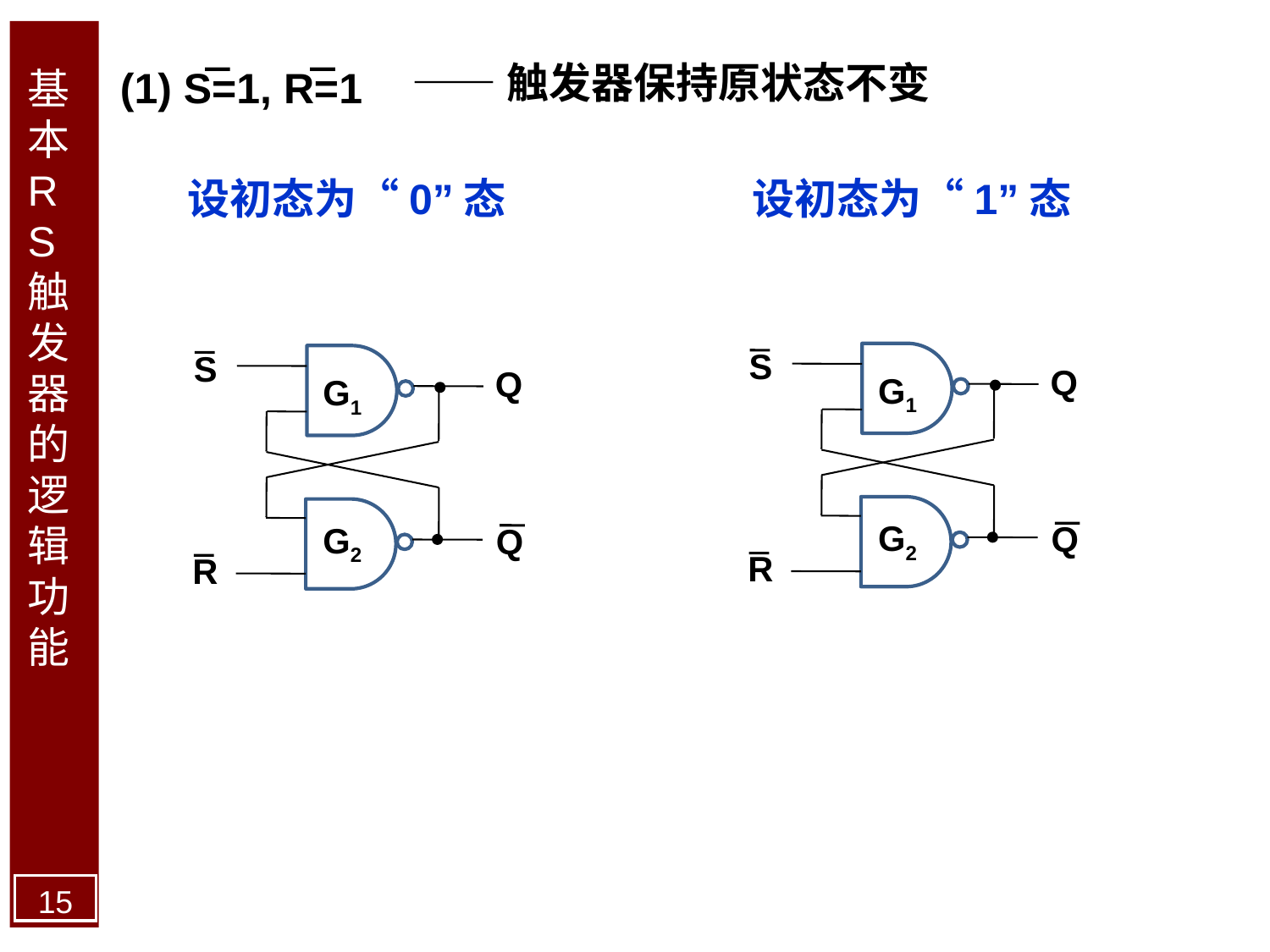

基本RS触发器的逻辑功能
——触发器保持原状态不变
(1) S=1, R=1

设初态为“0”态
设初态为“1”态
S

Q
G1

G2
Q

R

S

Q
G1

G2
Q

R

15